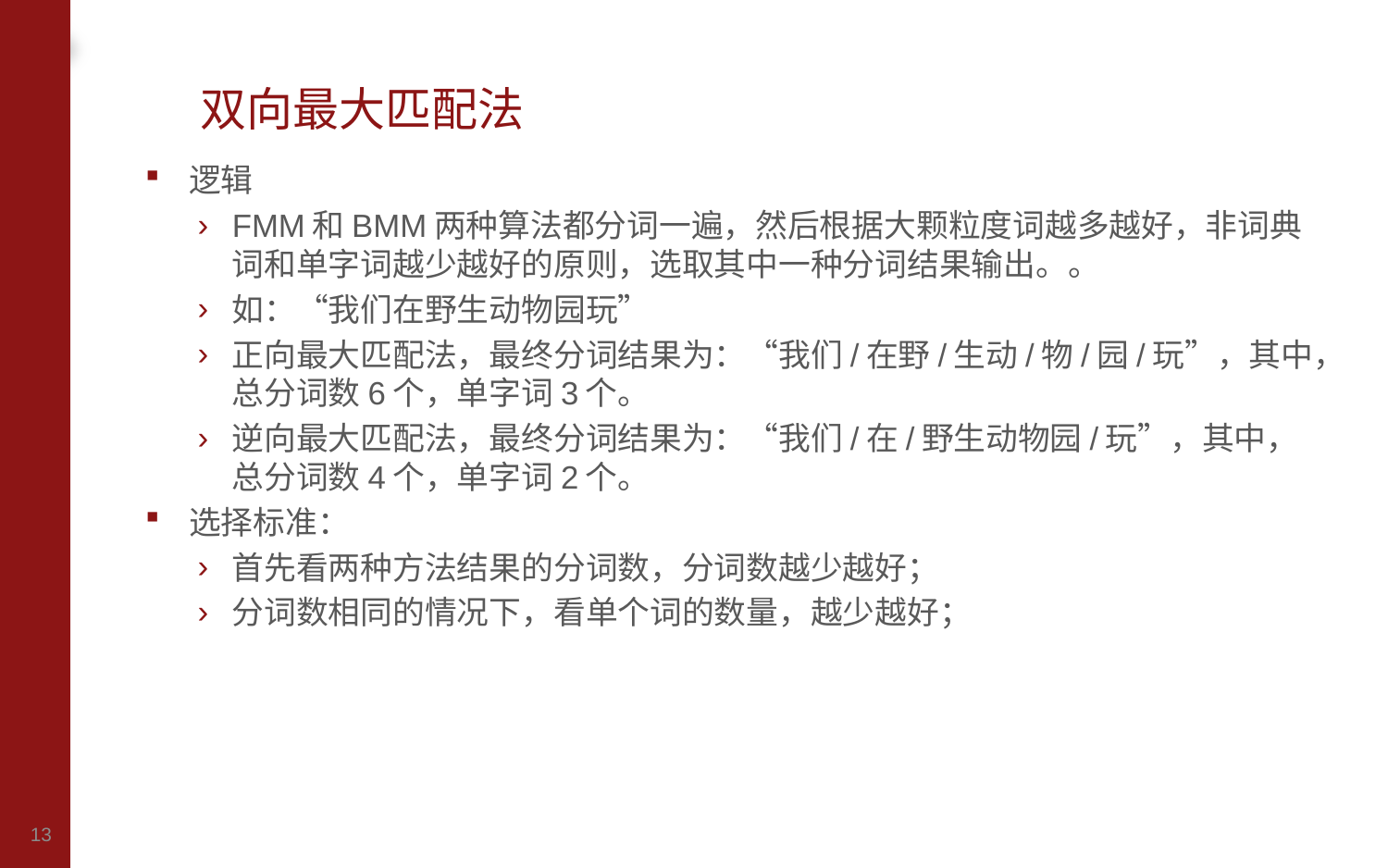

# 双向最大匹配法
逻辑
FMM和BMM两种算法都分词一遍，然后根据大颗粒度词越多越好，非词典词和单字词越少越好的原则，选取其中一种分词结果输出。。
如：“我们在野生动物园玩”
正向最大匹配法，最终分词结果为：“我们/在野/生动/物/园/玩”，其中，总分词数6个，单字词3个。
逆向最大匹配法，最终分词结果为：“我们/在/野生动物园/玩”，其中，总分词数4个，单字词2个。
选择标准：
首先看两种方法结果的分词数，分词数越少越好；
分词数相同的情况下，看单个词的数量，越少越好；

13